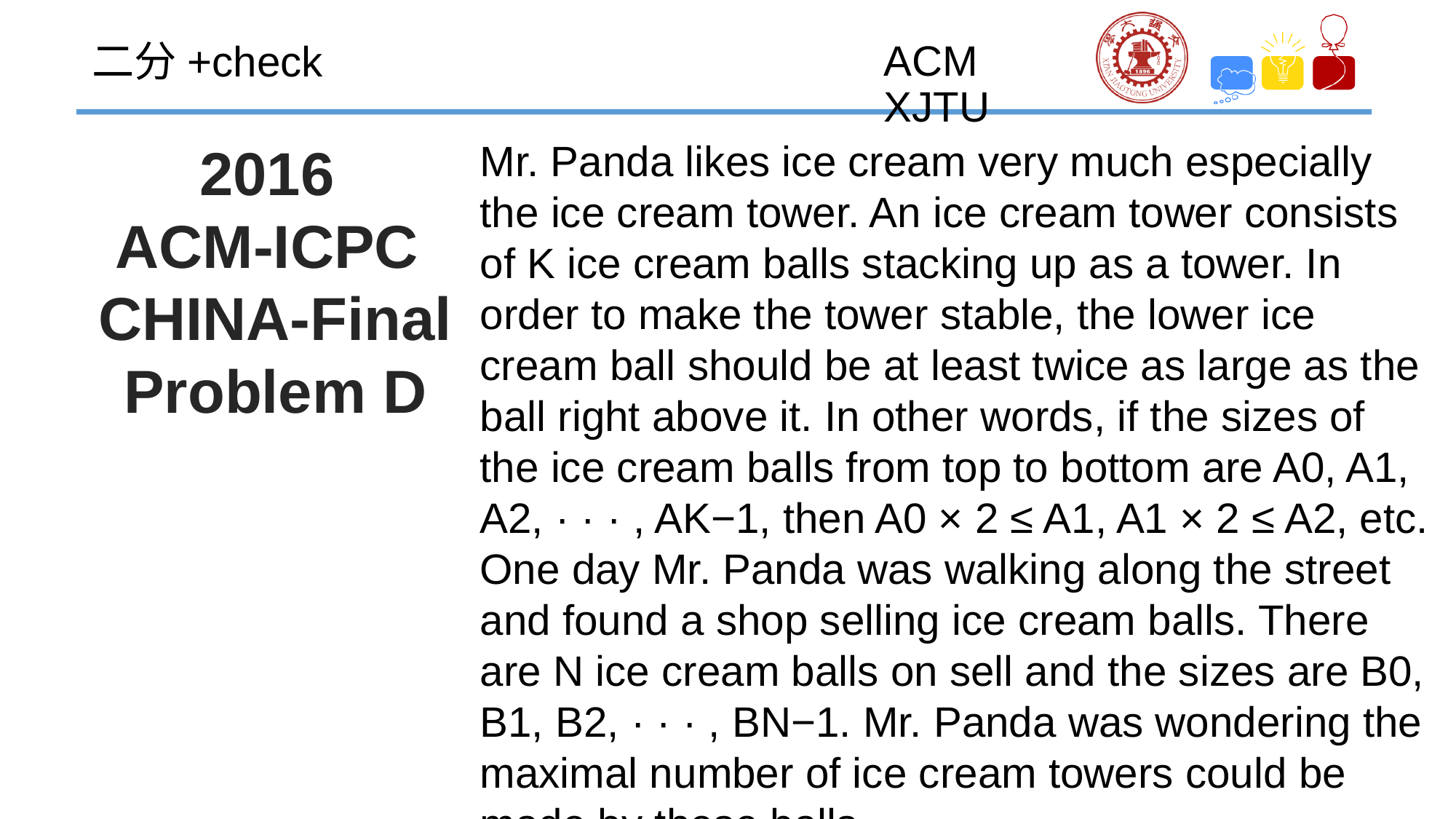

二分+check
2016
ACM-ICPC
CHINA-Final
Problem D
Mr. Panda likes ice cream very much especially the ice cream tower. An ice cream tower consists of K ice cream balls stacking up as a tower. In order to make the tower stable, the lower ice cream ball should be at least twice as large as the ball right above it. In other words, if the sizes of the ice cream balls from top to bottom are A0, A1, A2, · · · , AK−1, then A0 × 2 ≤ A1, A1 × 2 ≤ A2, etc. One day Mr. Panda was walking along the street and found a shop selling ice cream balls. There are N ice cream balls on sell and the sizes are B0, B1, B2, · · · , BN−1. Mr. Panda was wondering the maximal number of ice cream towers could be made by these balls